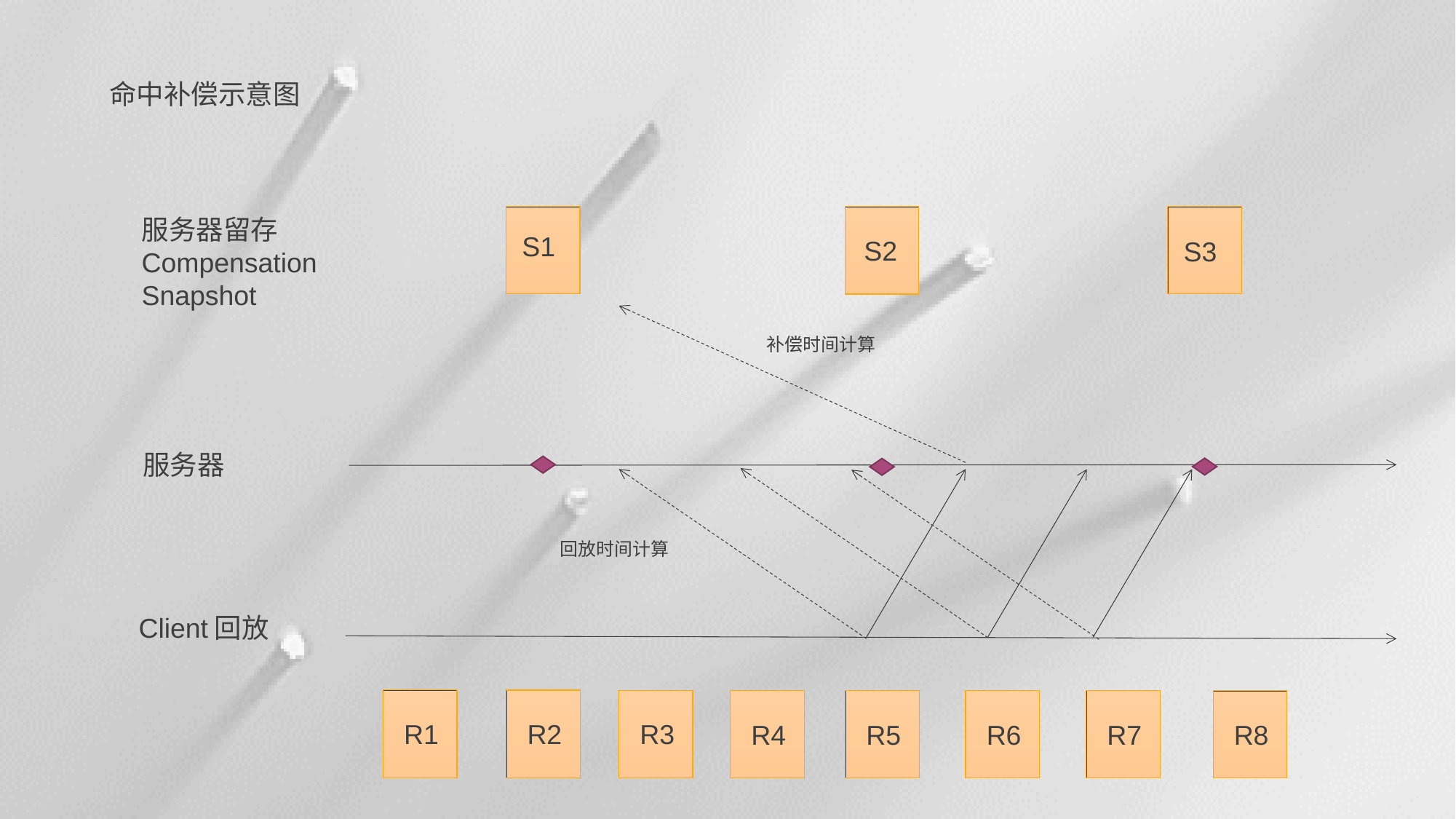

命中补偿示意图

服务器留存CompensationSnapshot
S1
S2
S3
补偿时间计算
服务器

回放时间计算
Client回放

R1
R2
R3
R4
R5
R6
R7
R8